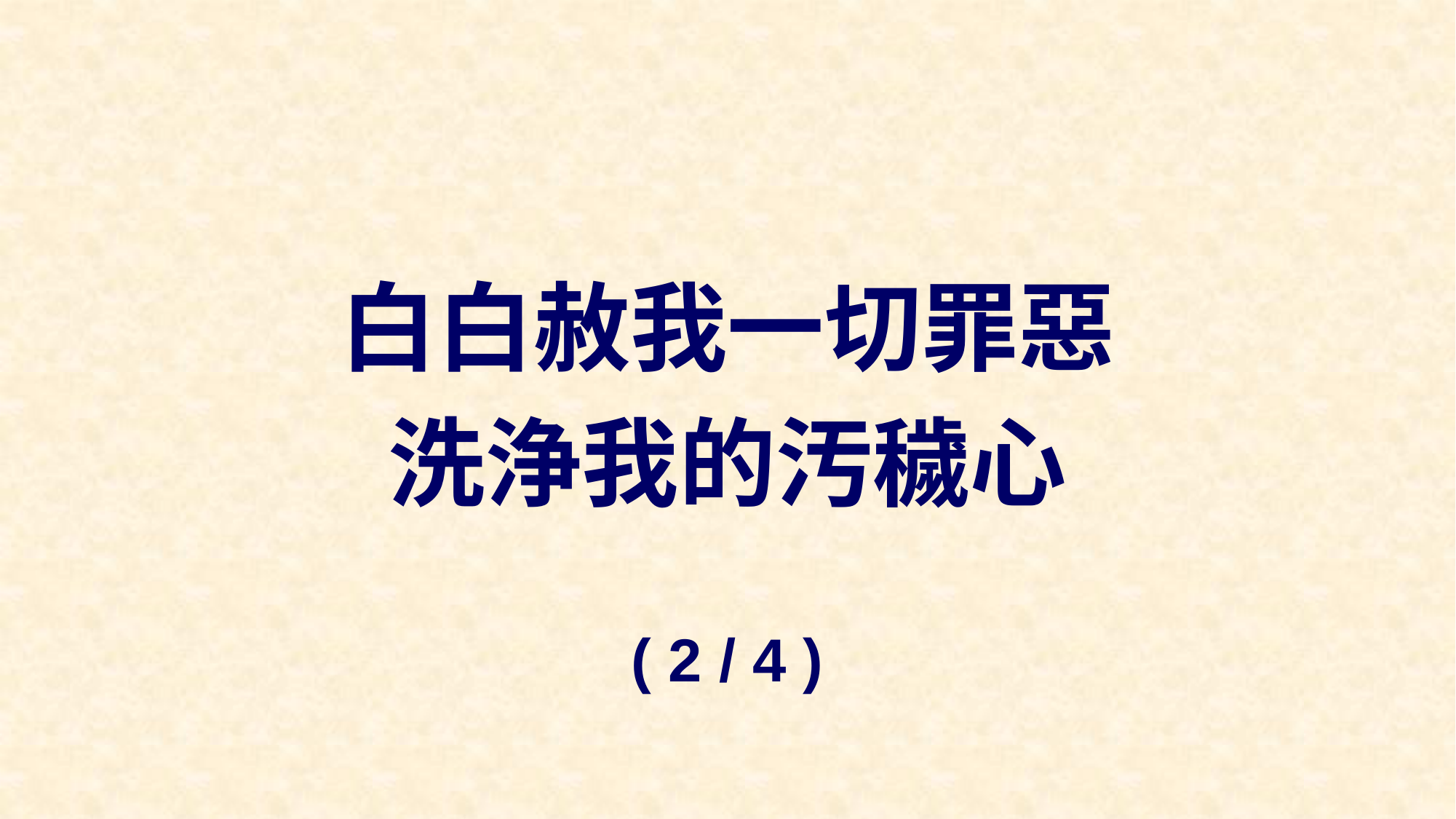

白白赦我一切罪惡
洗浄我的汚穢心
( 2 / 4 )